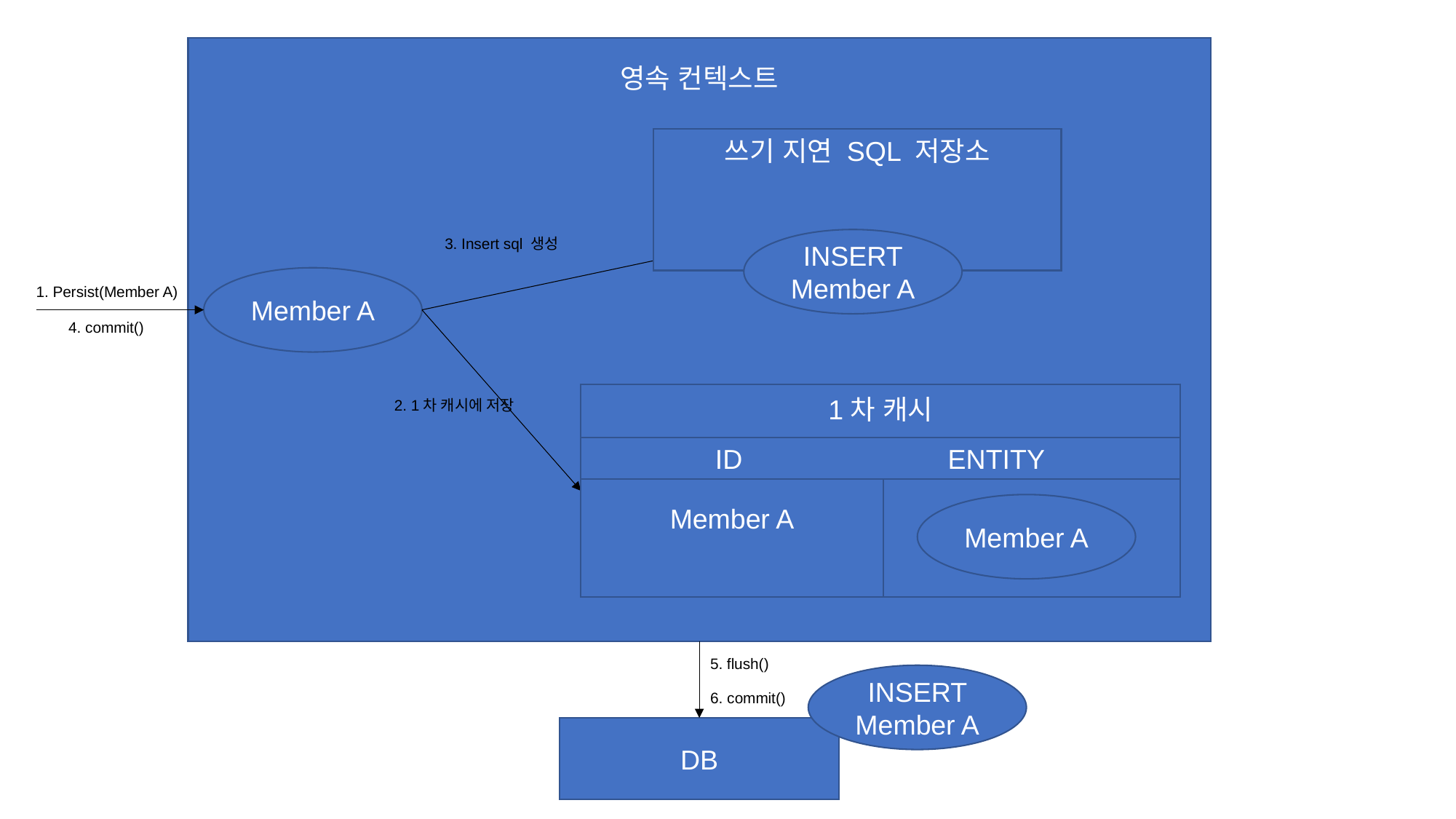

영속 컨텍스트

쓰기 지연 SQL 저장소

3. Insert sql 생성
INSERT Member A
Member A
1. Persist(Member A)
4. commit()
1차 캐시

2. 1차 캐시에 저장
ID                           ENTITY

Member A
Member A
5. flush()
INSERT Member A
6. commit()
DB